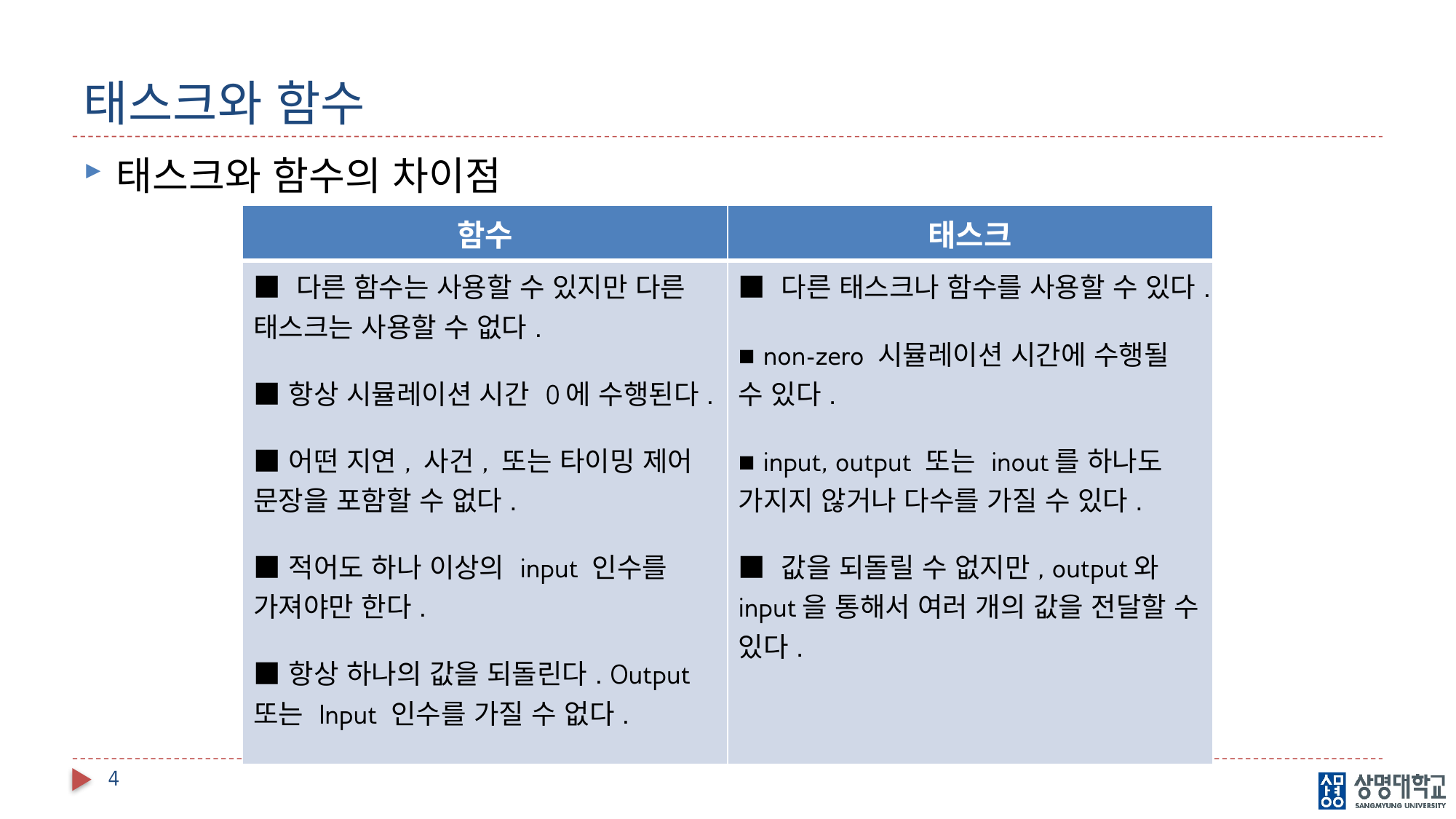

# 태스크와 함수
태스크와 함수의 차이점

| 함수 | 태스크 |
| --- | --- |
| ■ 다른 함수는 사용할 수 있지만 다른 태스크는 사용할 수 없다. ■항상 시뮬레이션 시간 0에 수행된다. ■어떤 지연, 사건, 또는 타이밍 제어 문장을 포함할 수 없다. ■적어도 하나 이상의 input 인수를 가져야만 한다. ■항상 하나의 값을 되돌린다. Output 또는 Input 인수를 가질 수 없다. | ■ 다른 태스크나 함수를 사용할 수 있다. ■ non-zero 시뮬레이션 시간에 수행될 수 있다. ■ input, output 또는 inout를 하나도 가지지 않거나 다수를 가질 수 있다. ■ 값을 되돌릴 수 없지만, output와 input을 통해서 여러 개의 값을 전달할 수 있다. |
4